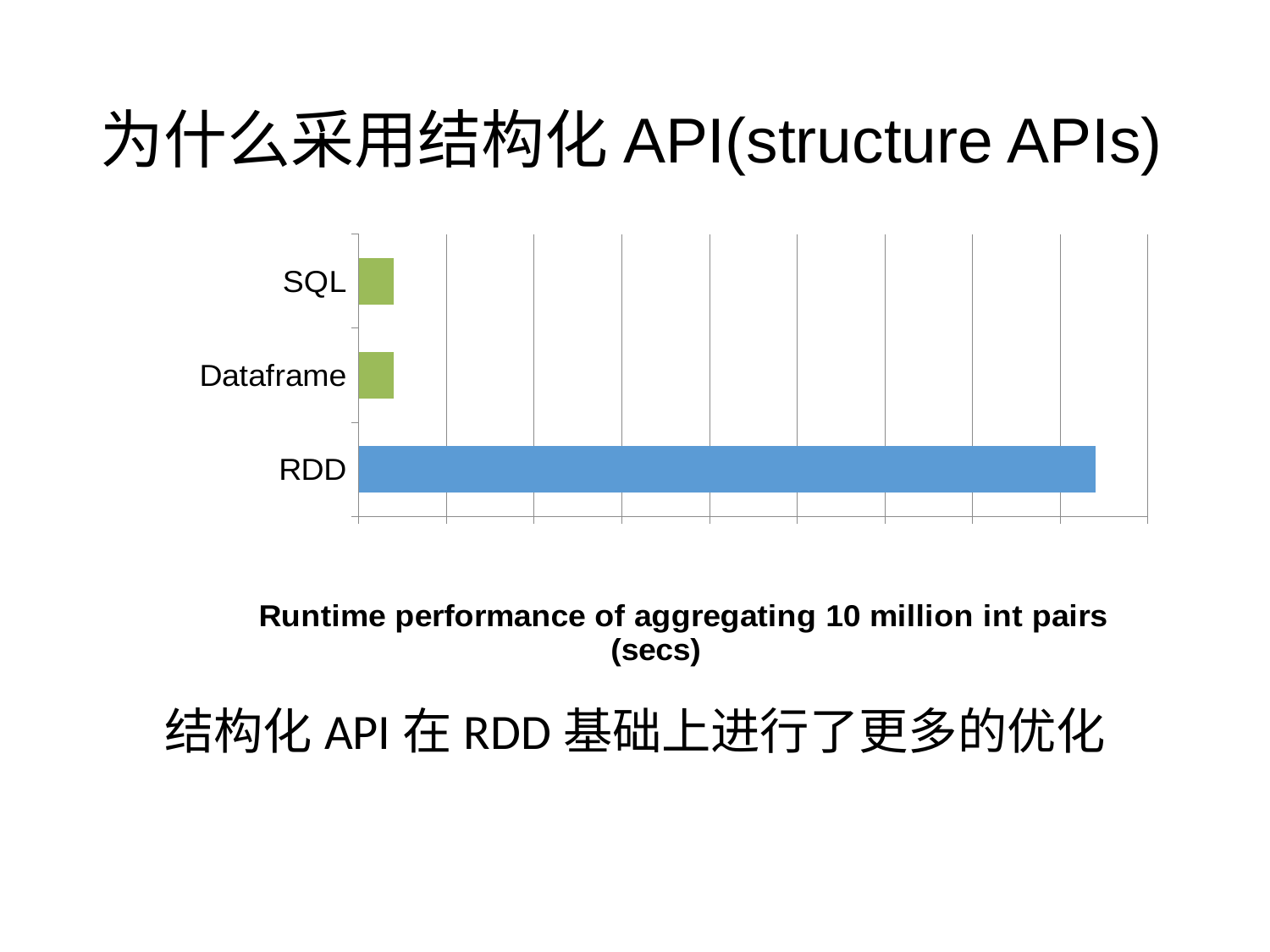

# 为什么采用结构化API(structure APIs)

### Chart

| Category | filter |
|---|---|
| RDD | 4.2 |
| Dataframe | 0.2 |
| SQL | 0.2 |
结构化API在RDD基础上进行了更多的优化